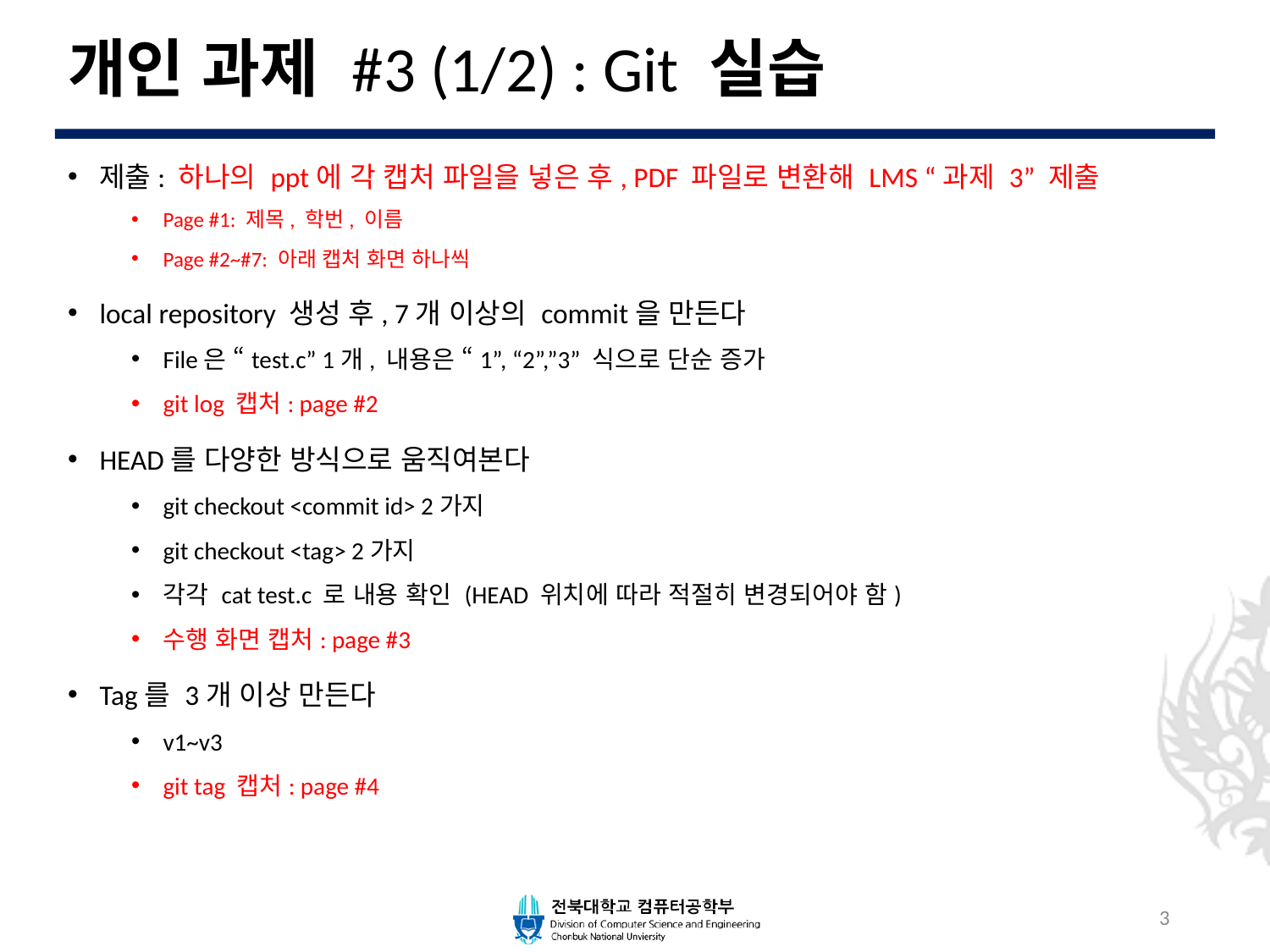

# 개인 과제 #3 (1/2) : Git 실습
제출: 하나의 ppt에 각 캡처 파일을 넣은 후, PDF 파일로 변환해 LMS “과제 3” 제출
Page #1: 제목, 학번, 이름
Page #2~#7: 아래 캡처 화면 하나씩
local repository 생성 후, 7개 이상의 commit을 만든다
File은 “test.c” 1개, 내용은 “1”, “2”,”3” 식으로 단순 증가
git log 캡처: page #2
HEAD를 다양한 방식으로 움직여본다
git checkout <commit id> 2가지
git checkout <tag> 2가지
각각 cat test.c 로 내용 확인 (HEAD 위치에 따라 적절히 변경되어야 함)
수행 화면 캡처: page #3
Tag를 3개 이상 만든다
v1~v3
git tag 캡처: page #4

3